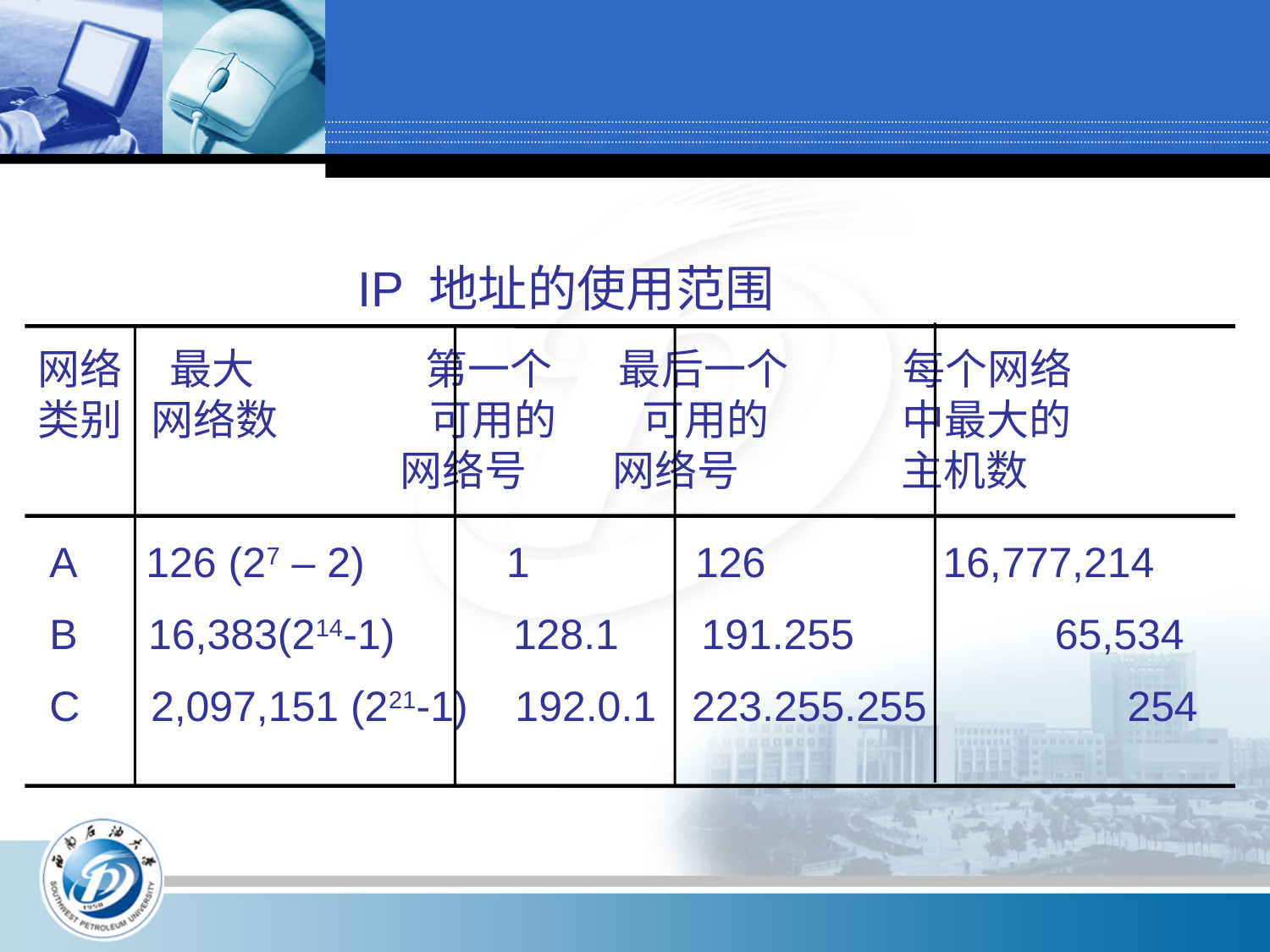

#
IP 地址的使用范围

网络     最大                  第一个       最后一个            每个网络
类别   网络数                可用的         可用的              中最大的
                                     网络号         网络号                 主机数
 A      126 (27 – 2)            1              126               16,777,214
 B      16,383(214-1)          128.1       191.255                 65,534
 C      2,097,151 (221-1)    192.0.1   223.255.255                 254